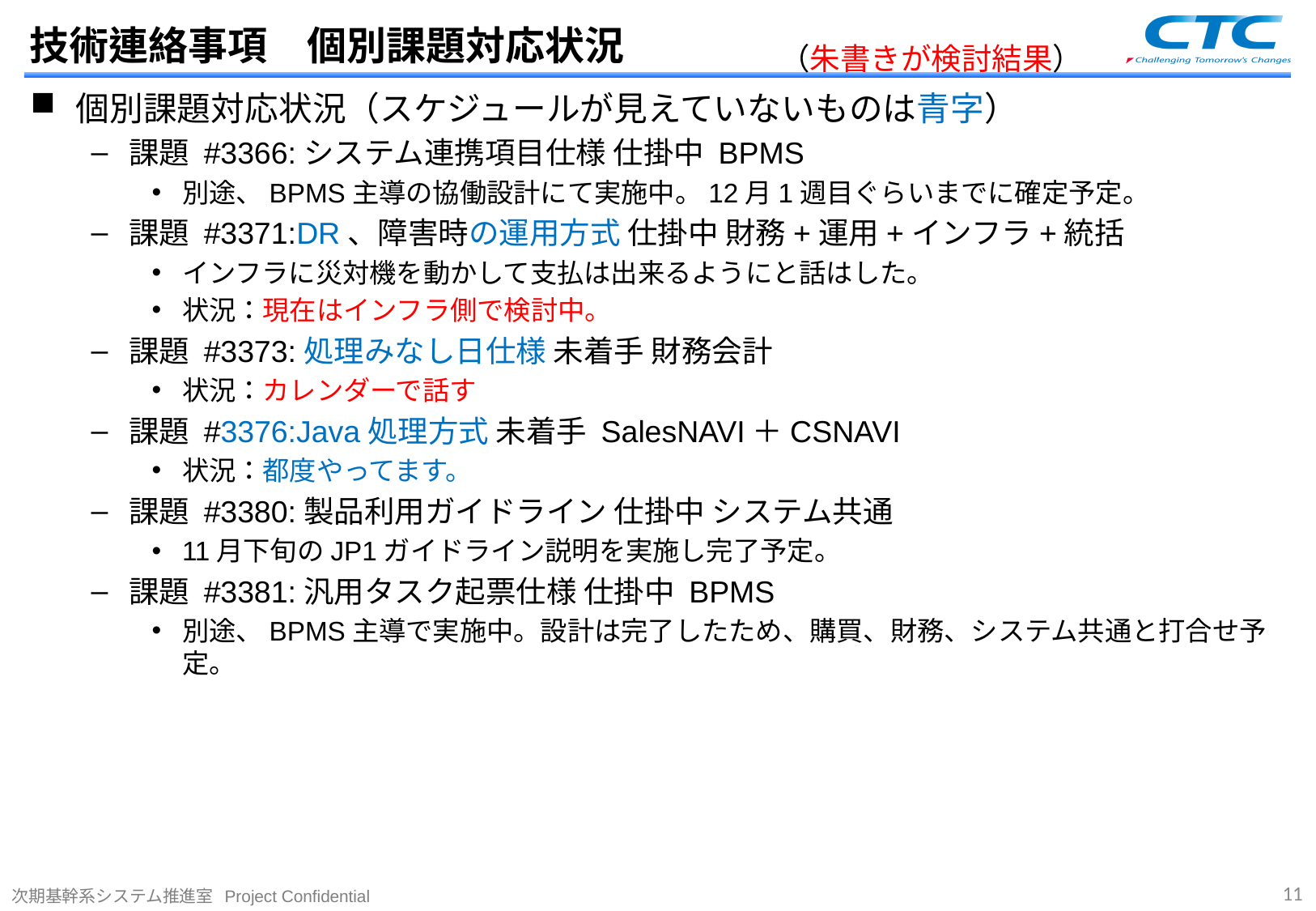

# 技術連絡事項　個別課題対応状況
（朱書きが検討結果）
個別課題対応状況（スケジュールが見えていないものは青字）
課題 #3366:システム連携項目仕様 仕掛中 BPMS
別途、BPMS主導の協働設計にて実施中。12月1週目ぐらいまでに確定予定。
課題 #3371:DR、障害時の運用方式 仕掛中 財務+運用+インフラ+統括
インフラに災対機を動かして支払は出来るようにと話はした。
状況：現在はインフラ側で検討中。
課題 #3373:処理みなし日仕様 未着手 財務会計
状況：カレンダーで話す
課題 #3376:Java処理方式 未着手 SalesNAVI＋CSNAVI
状況：都度やってます。
課題 #3380:製品利用ガイドライン 仕掛中 システム共通
11月下旬のJP1ガイドライン説明を実施し完了予定。
課題 #3381:汎用タスク起票仕様 仕掛中 BPMS
別途、BPMS主導で実施中。設計は完了したため、購買、財務、システム共通と打合せ予定。

11